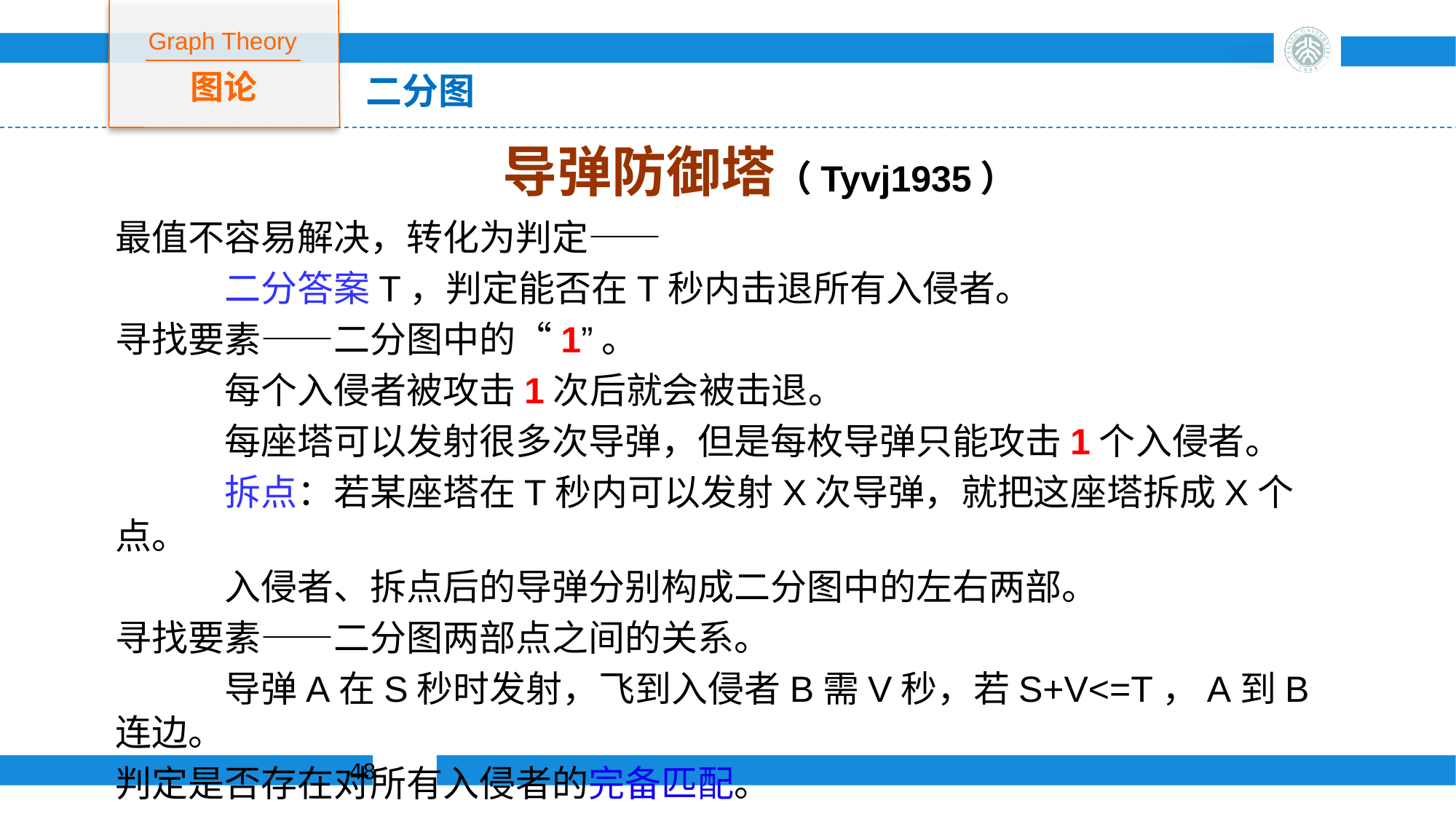

Graph Theory
图论
二分图
# 导弹防御塔（Tyvj1935）
	最值不容易解决，转化为判定——
		二分答案T，判定能否在T秒内击退所有入侵者。
	寻找要素——二分图中的“1”。
		每个入侵者被攻击1次后就会被击退。
		每座塔可以发射很多次导弹，但是每枚导弹只能攻击1个入侵者。
		拆点：若某座塔在T秒内可以发射X次导弹，就把这座塔拆成X个点。
		入侵者、拆点后的导弹分别构成二分图中的左右两部。
	寻找要素——二分图两部点之间的关系。
		导弹A在S秒时发射，飞到入侵者B需V秒，若S+V<=T，A到B连边。
	判定是否存在对所有入侵者的完备匹配。